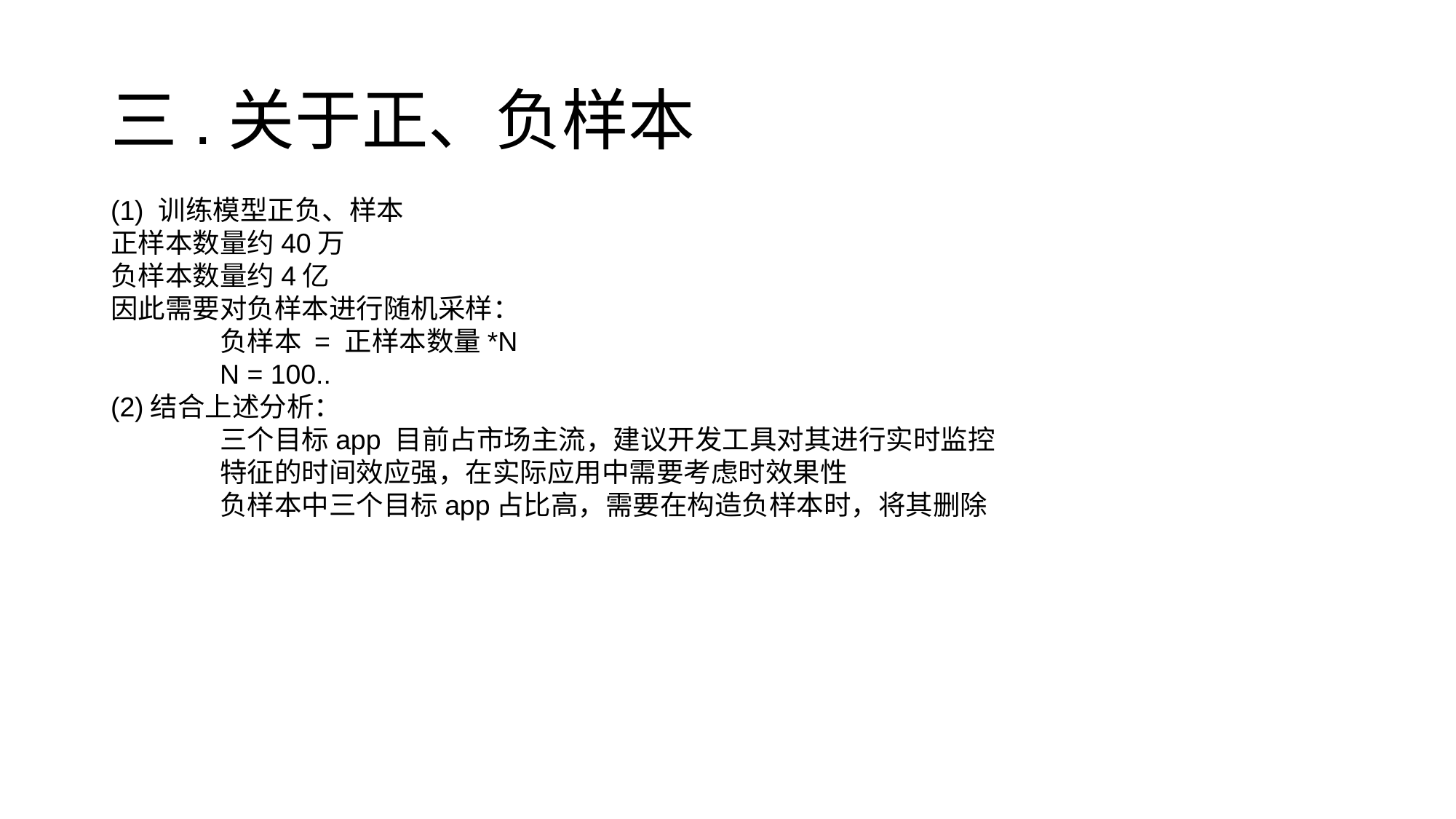

# 三.关于正、负样本

(1) 训练模型正负、样本
正样本数量约40万
负样本数量约4亿
因此需要对负样本进行随机采样：
	负样本 = 正样本数量*N
	N = 100..
(2)结合上述分析：
	三个目标app 目前占市场主流，建议开发工具对其进行实时监控
	特征的时间效应强，在实际应用中需要考虑时效果性
	负样本中三个目标app占比高，需要在构造负样本时，将其删除